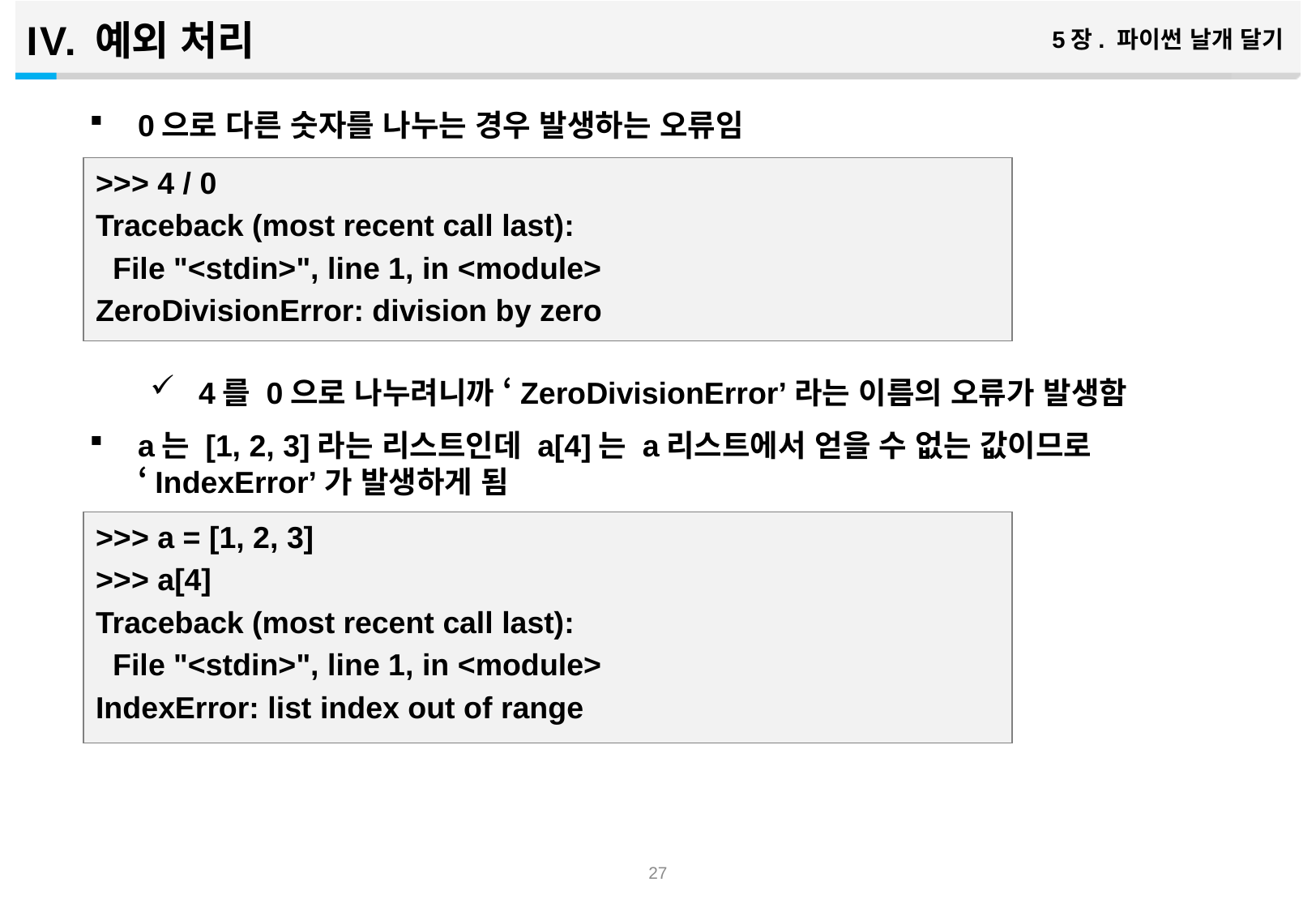

예외 처리
5장. 파이썬 날개 달기
0으로 다른 숫자를 나누는 경우 발생하는 오류임

4를 0으로 나누려니까 ‘ZeroDivisionError’라는 이름의 오류가 발생함
a는 [1, 2, 3]라는 리스트인데 a[4]는 a리스트에서 얻을 수 없는 값이므로 ‘IndexError’가 발생하게 됨
>>> 4 / 0
Traceback (most recent call last):
  File "<stdin>", line 1, in <module>
ZeroDivisionError: division by zero
>>> a = [1, 2, 3]
>>> a[4]
Traceback (most recent call last):
  File "<stdin>", line 1, in <module>
IndexError: list index out of range
27